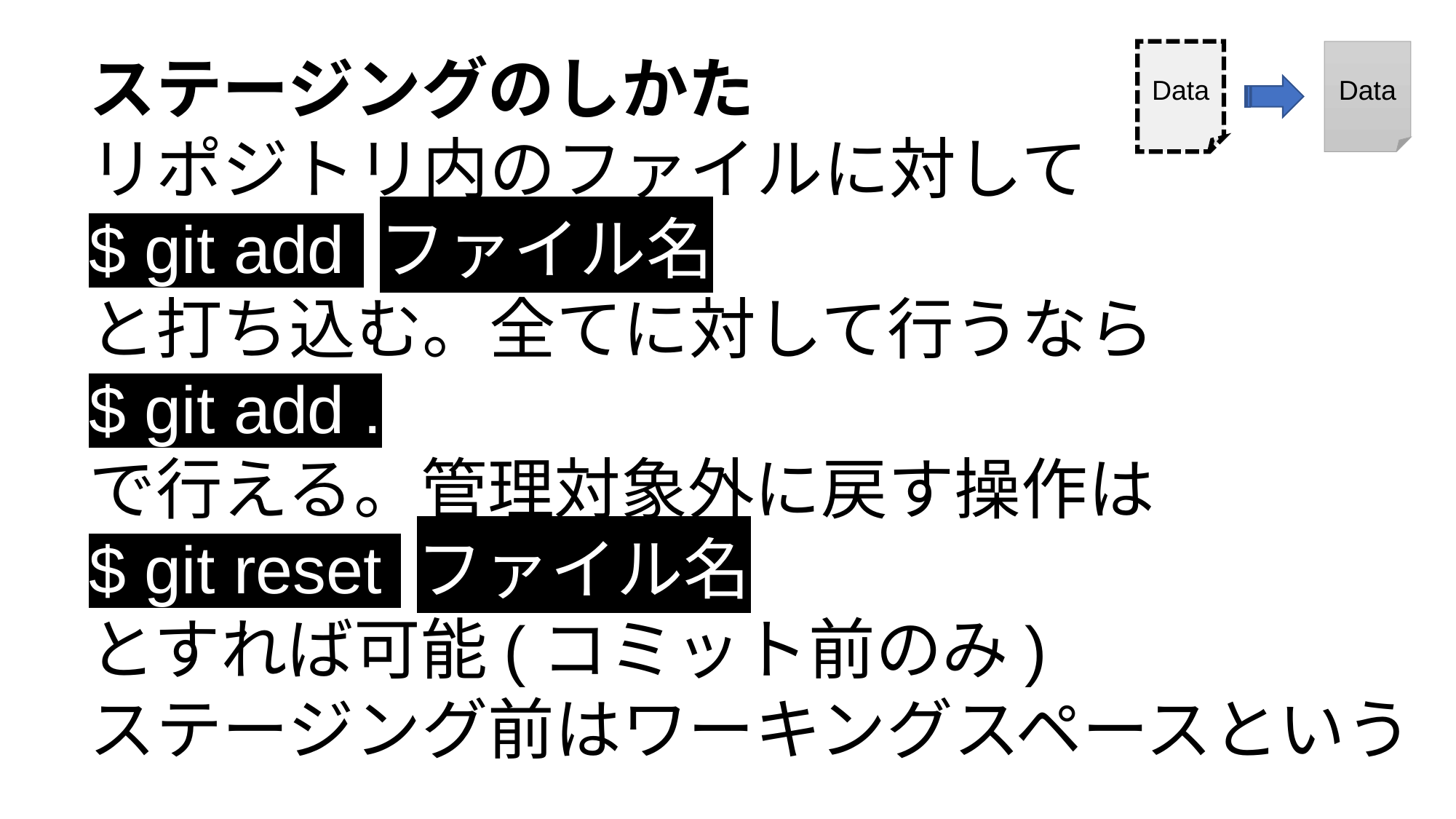

ステージングのしかた
リポジトリ内のファイルに対して
$ git add ファイル名
と打ち込む。全てに対して行うなら
$ git add .
で行える。管理対象外に戻す操作は
$ git reset ファイル名
とすれば可能(コミット前のみ)
ステージング前はワーキングスペースという
Data
Data